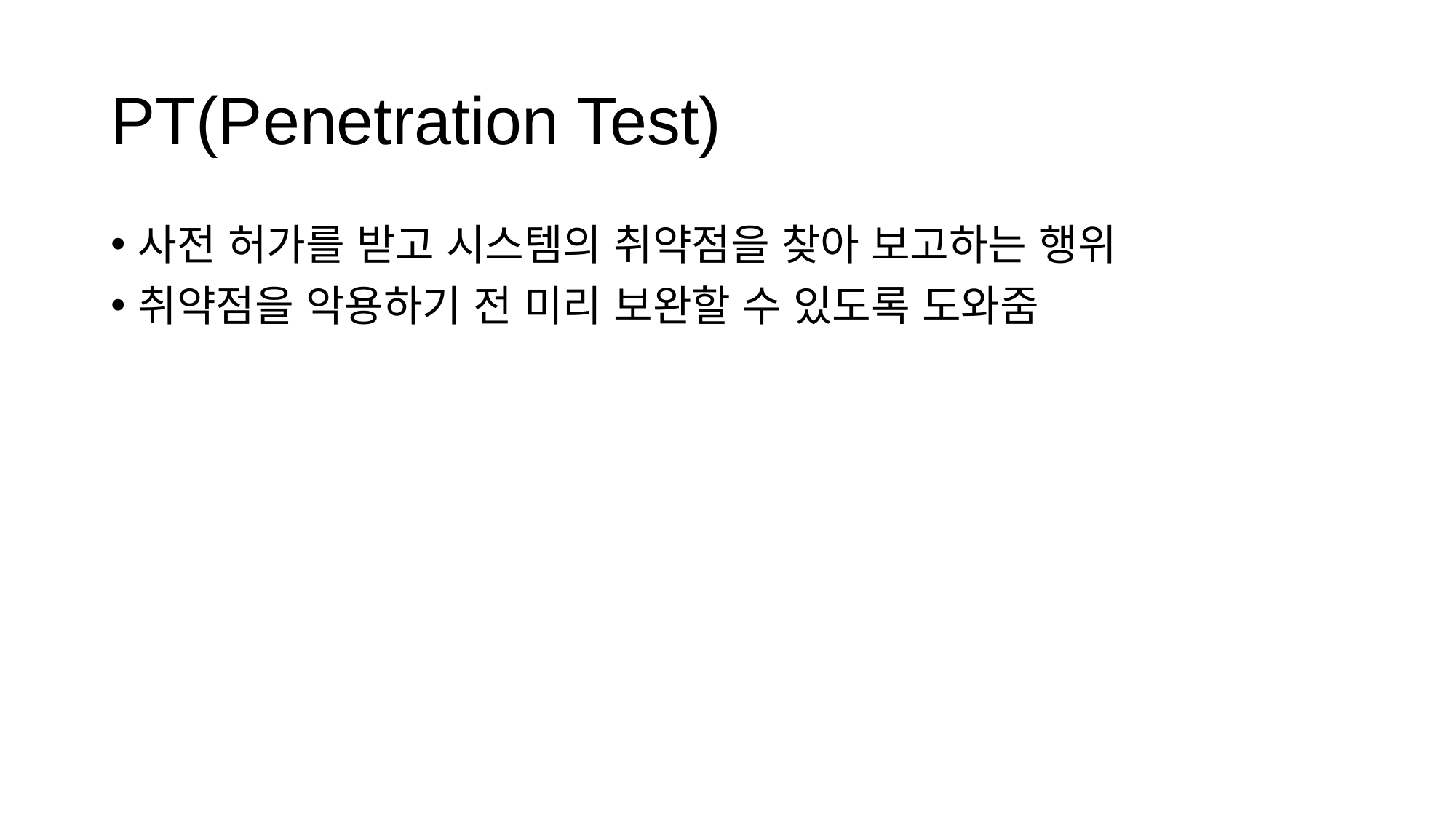

# PT(Penetration Test)
사전 허가를 받고 시스템의 취약점을 찾아 보고하는 행위
취약점을 악용하기 전 미리 보완할 수 있도록 도와줌